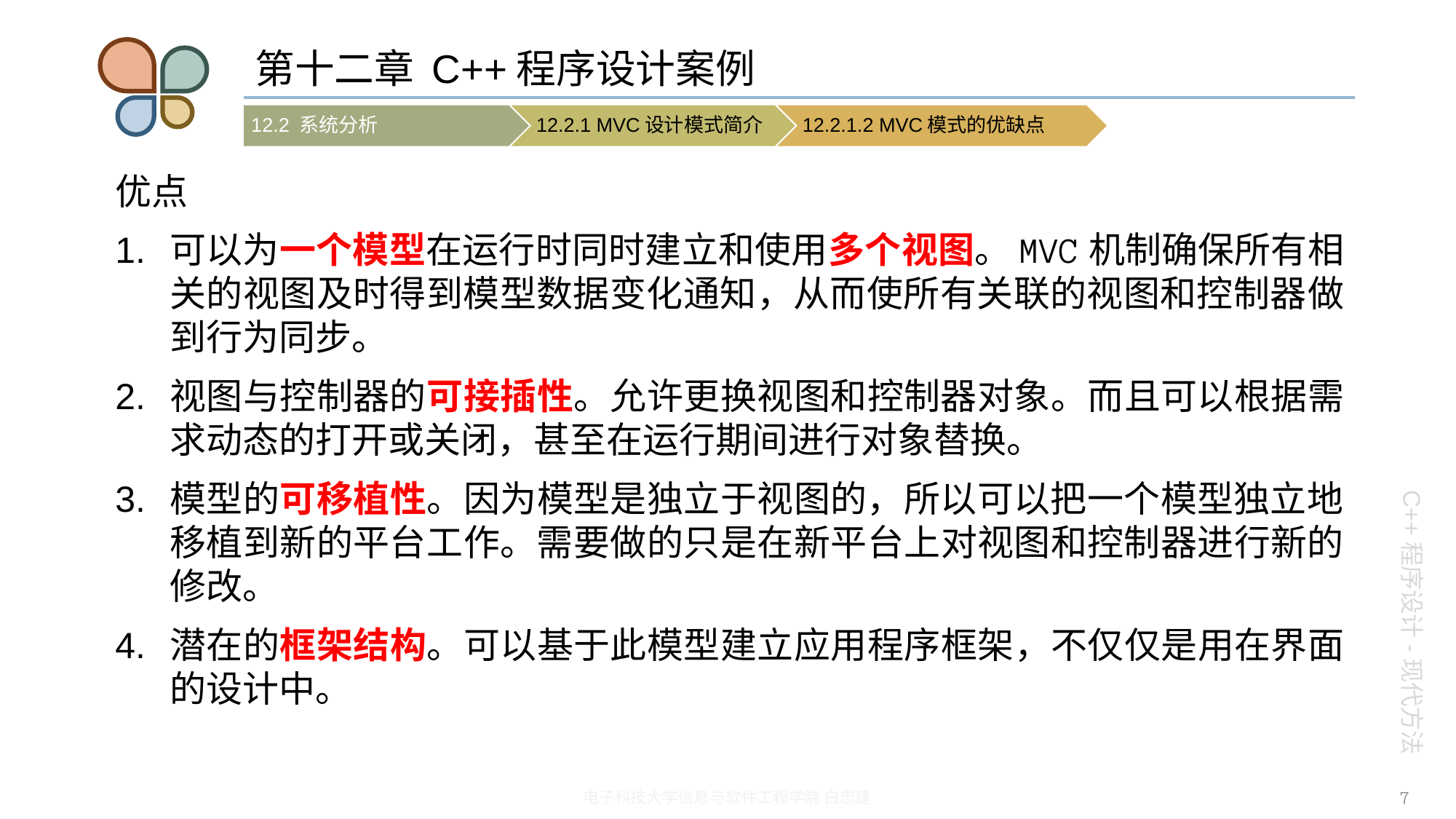

# 第十二章 C++程序设计案例
12.2 系统分析
12.2.1 MVC设计模式简介
12.2.1.2 MVC模式的优缺点
优点
可以为一个模型在运行时同时建立和使用多个视图。MVC机制确保所有相关的视图及时得到模型数据变化通知，从而使所有关联的视图和控制器做到行为同步。
视图与控制器的可接插性。允许更换视图和控制器对象。而且可以根据需求动态的打开或关闭，甚至在运行期间进行对象替换。
模型的可移植性。因为模型是独立于视图的，所以可以把一个模型独立地移植到新的平台工作。需要做的只是在新平台上对视图和控制器进行新的修改。
潜在的框架结构。可以基于此模型建立应用程序框架，不仅仅是用在界面的设计中。
7